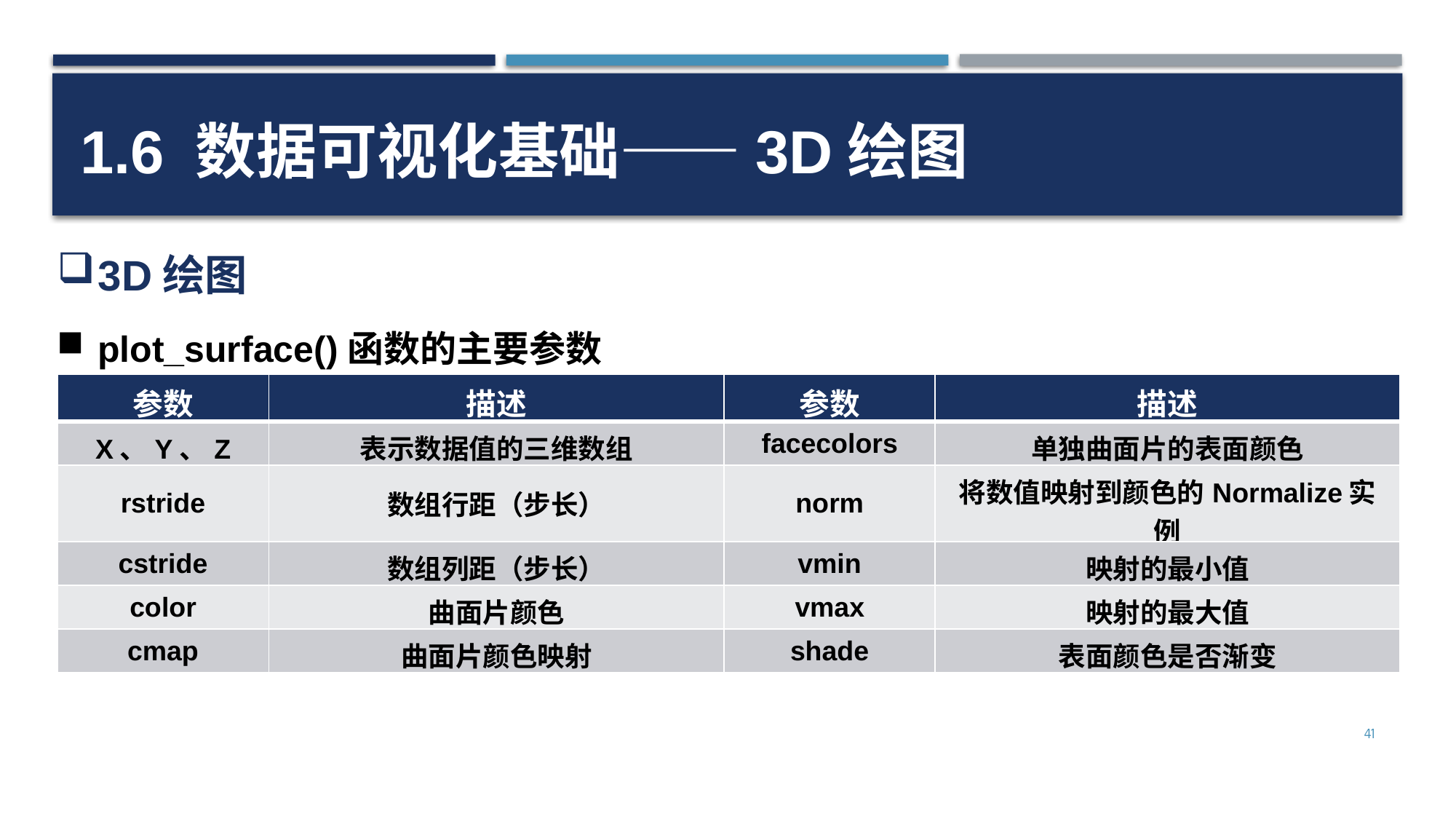

1.6 数据可视化基础——3D绘图
3D绘图
plot_surface()函数的主要参数
| 参数 | 描述 | 参数 | 描述 |
| --- | --- | --- | --- |
| X、Y、Z | 表示数据值的三维数组 | facecolors | 单独曲面片的表面颜色 |
| rstride | 数组行距（步长） | norm | 将数值映射到颜色的Normalize实例 |
| cstride | 数组列距（步长） | vmin | 映射的最小值 |
| color | 曲面片颜色 | vmax | 映射的最大值 |
| cmap | 曲面片颜色映射 | shade | 表面颜色是否渐变 |
41